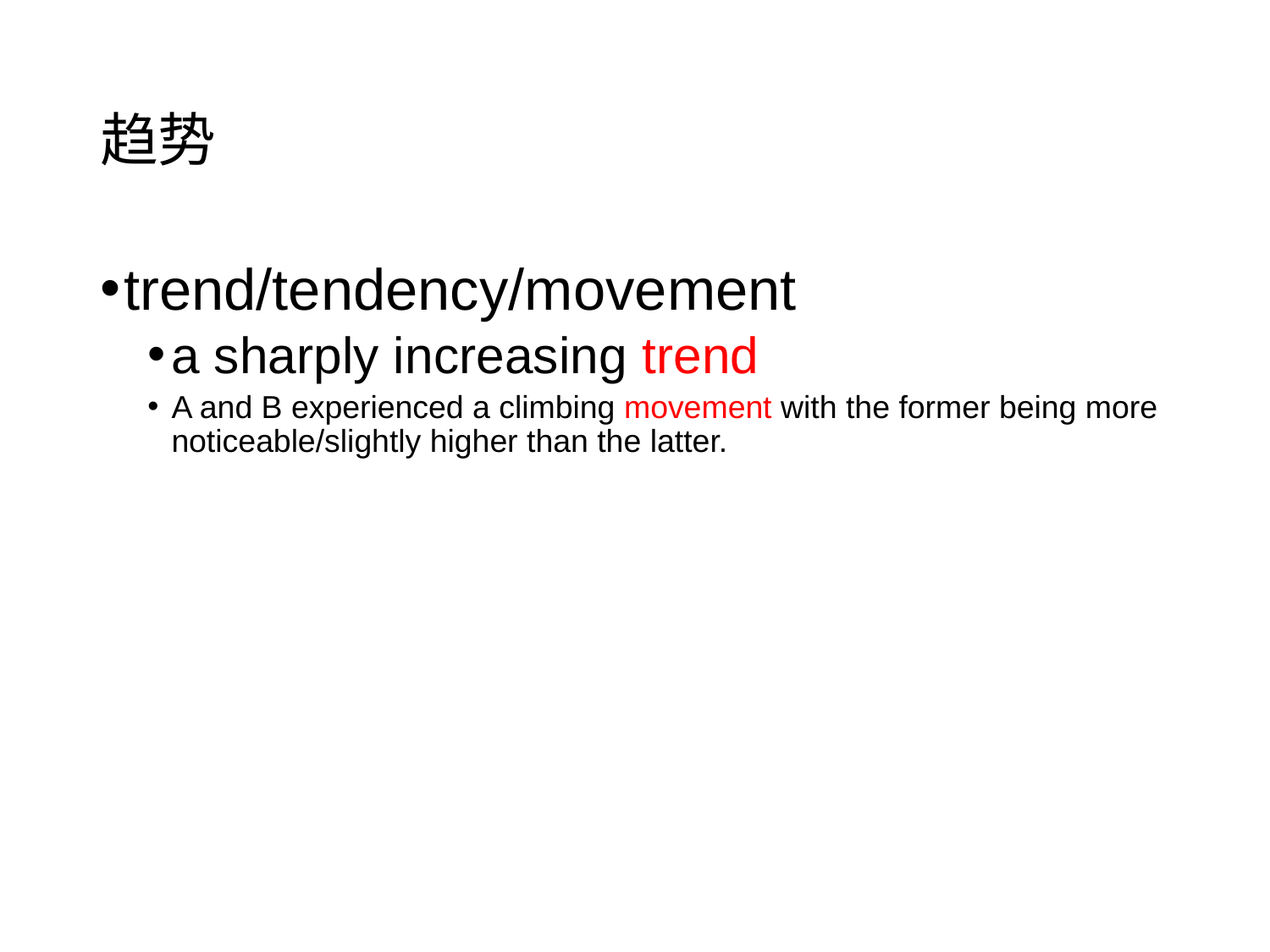

# 趋势
trend/tendency/movement
a sharply increasing trend
A and B experienced a climbing movement with the former being more noticeable/slightly higher than the latter.